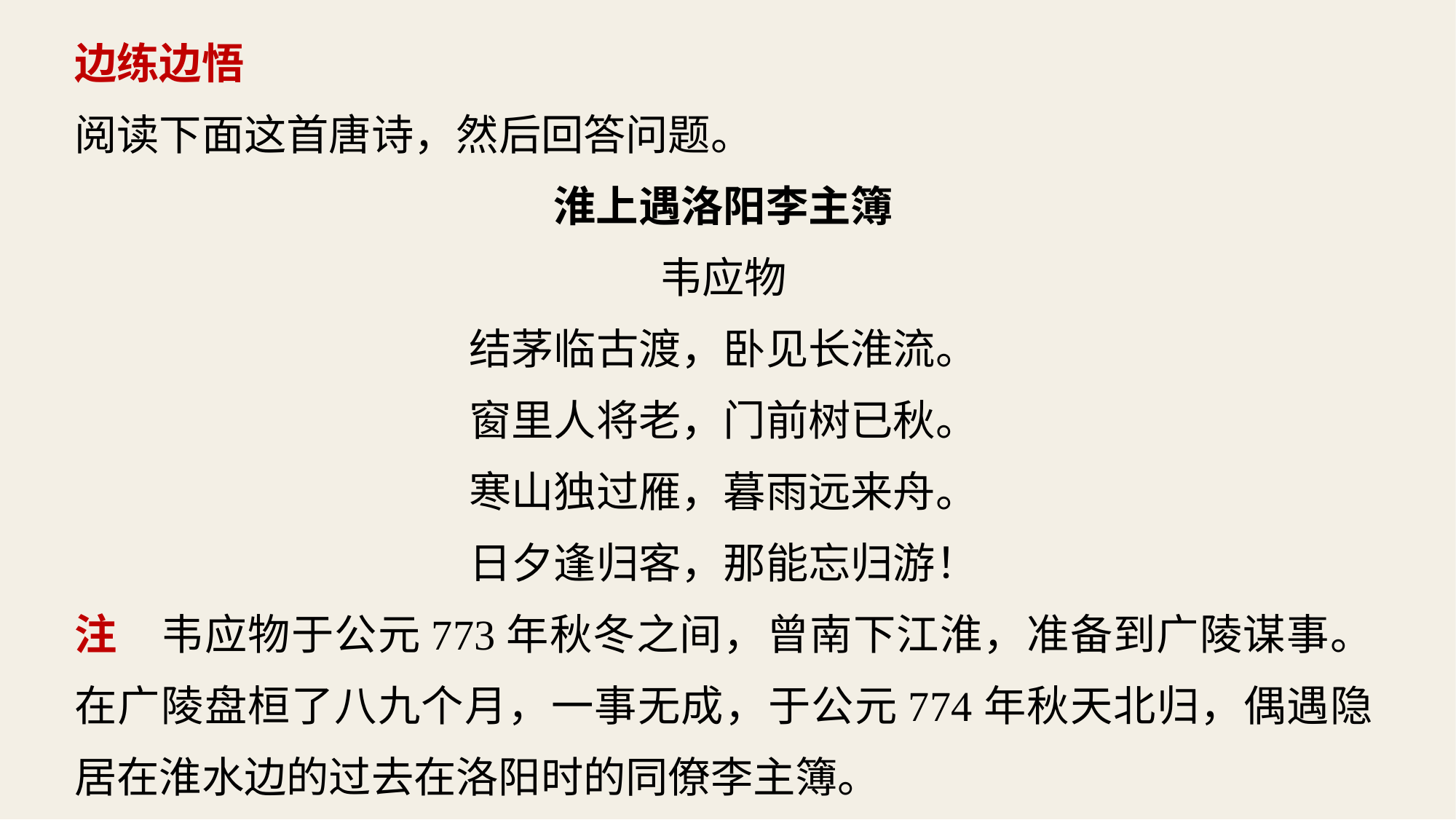

边练边悟
阅读下面这首唐诗，然后回答问题。
淮上遇洛阳李主簿
韦应物
结茅临古渡，卧见长淮流。
窗里人将老，门前树已秋。
寒山独过雁，暮雨远来舟。
日夕逢归客，那能忘归游！
注　韦应物于公元773年秋冬之间，曾南下江淮，准备到广陵谋事。在广陵盘桓了八九个月，一事无成，于公元774年秋天北归，偶遇隐居在淮水边的过去在洛阳时的同僚李主簿。